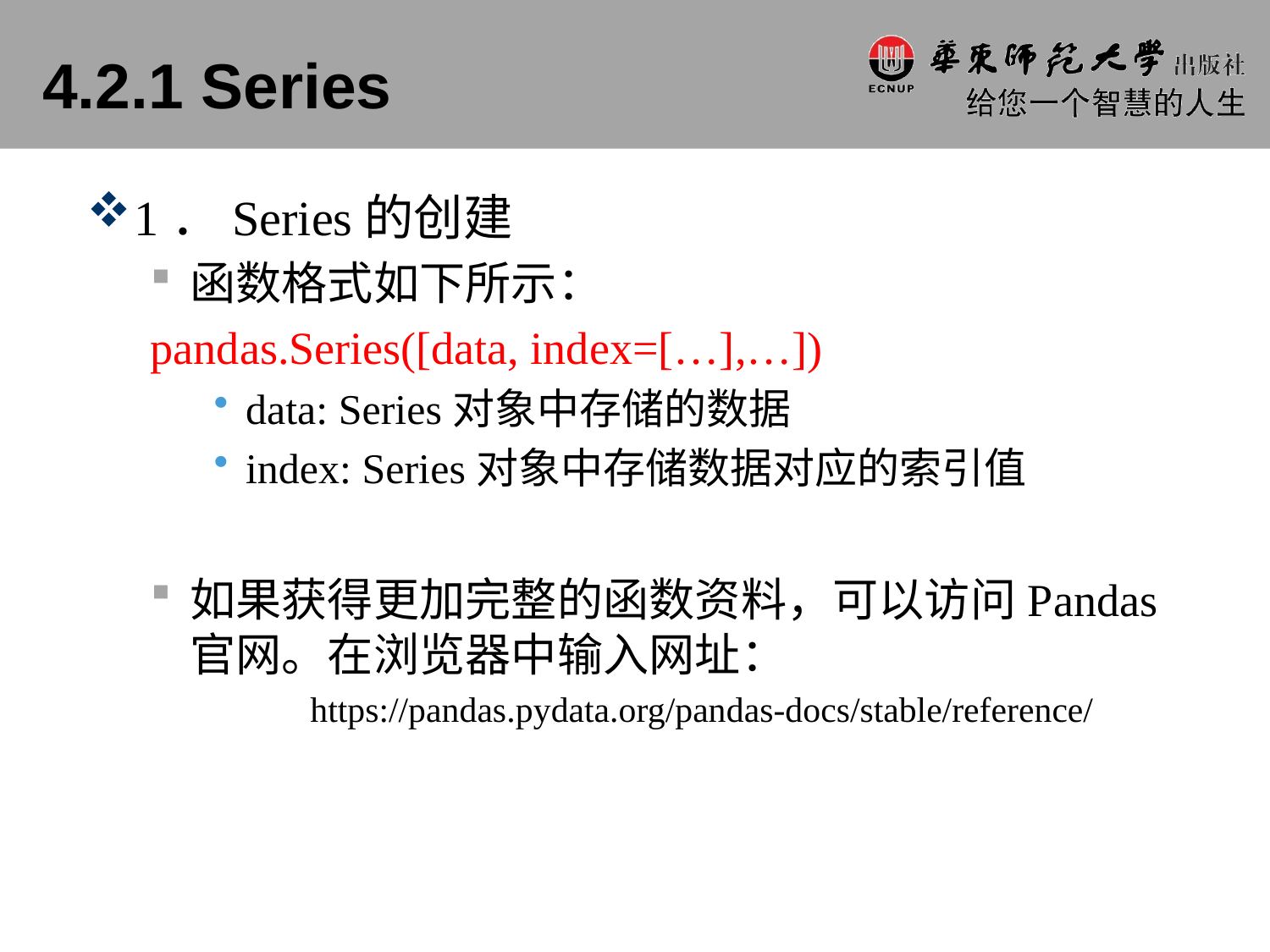

# 4.2.1 Series
1．Series的创建
函数格式如下所示：
pandas.Series([data, index=[…],…])
data: Series对象中存储的数据
index: Series对象中存储数据对应的索引值

如果获得更加完整的函数资料，可以访问Pandas官网。在浏览器中输入网址：
                  https://pandas.pydata.org/pandas-docs/stable/reference/